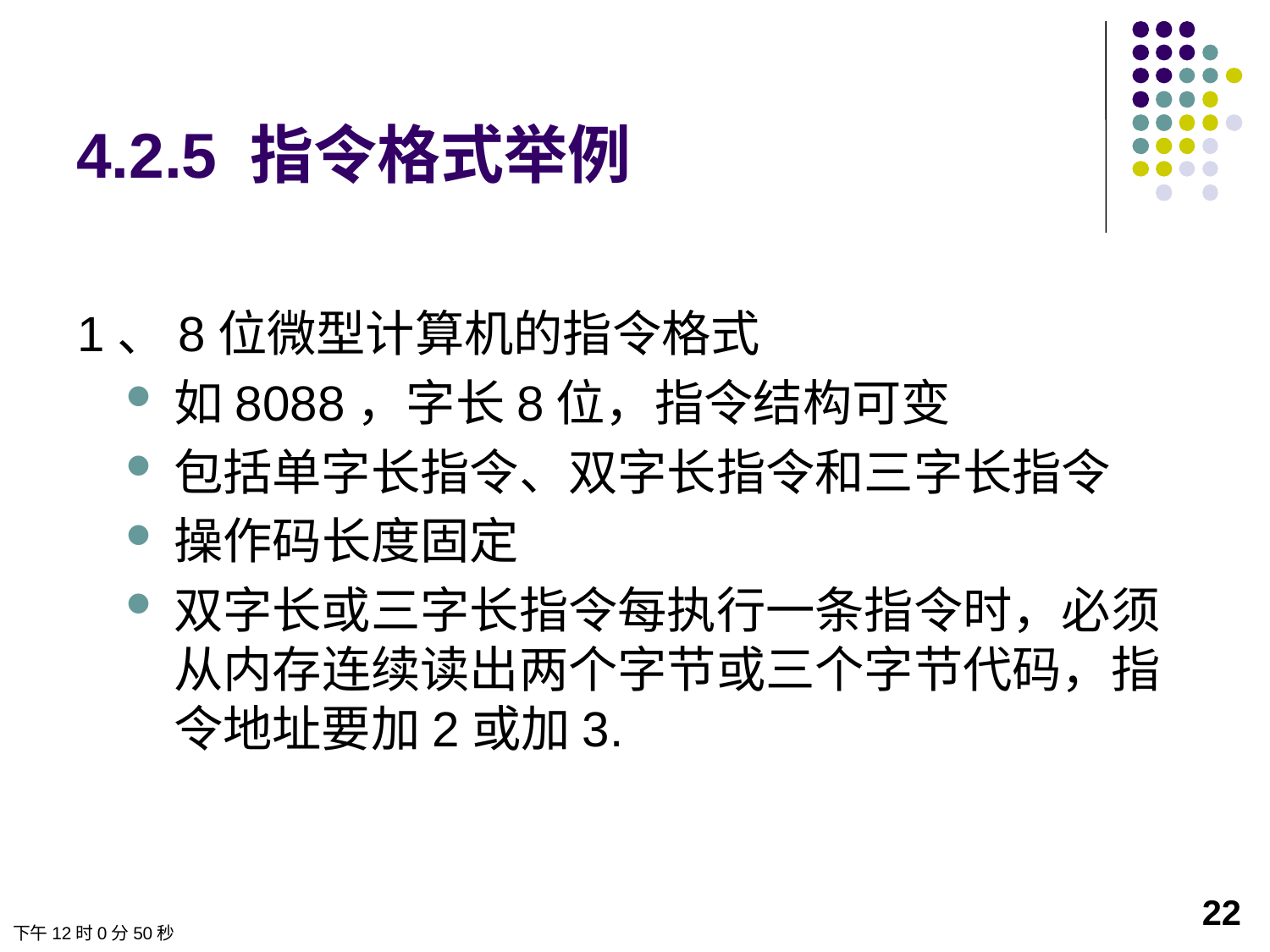

# 4.2.5 指令格式举例
1、8位微型计算机的指令格式
如8088，字长8位，指令结构可变
包括单字长指令、双字长指令和三字长指令
操作码长度固定
双字长或三字长指令每执行一条指令时，必须从内存连续读出两个字节或三个字节代码，指令地址要加2或加3.

22
下午12时0分50秒